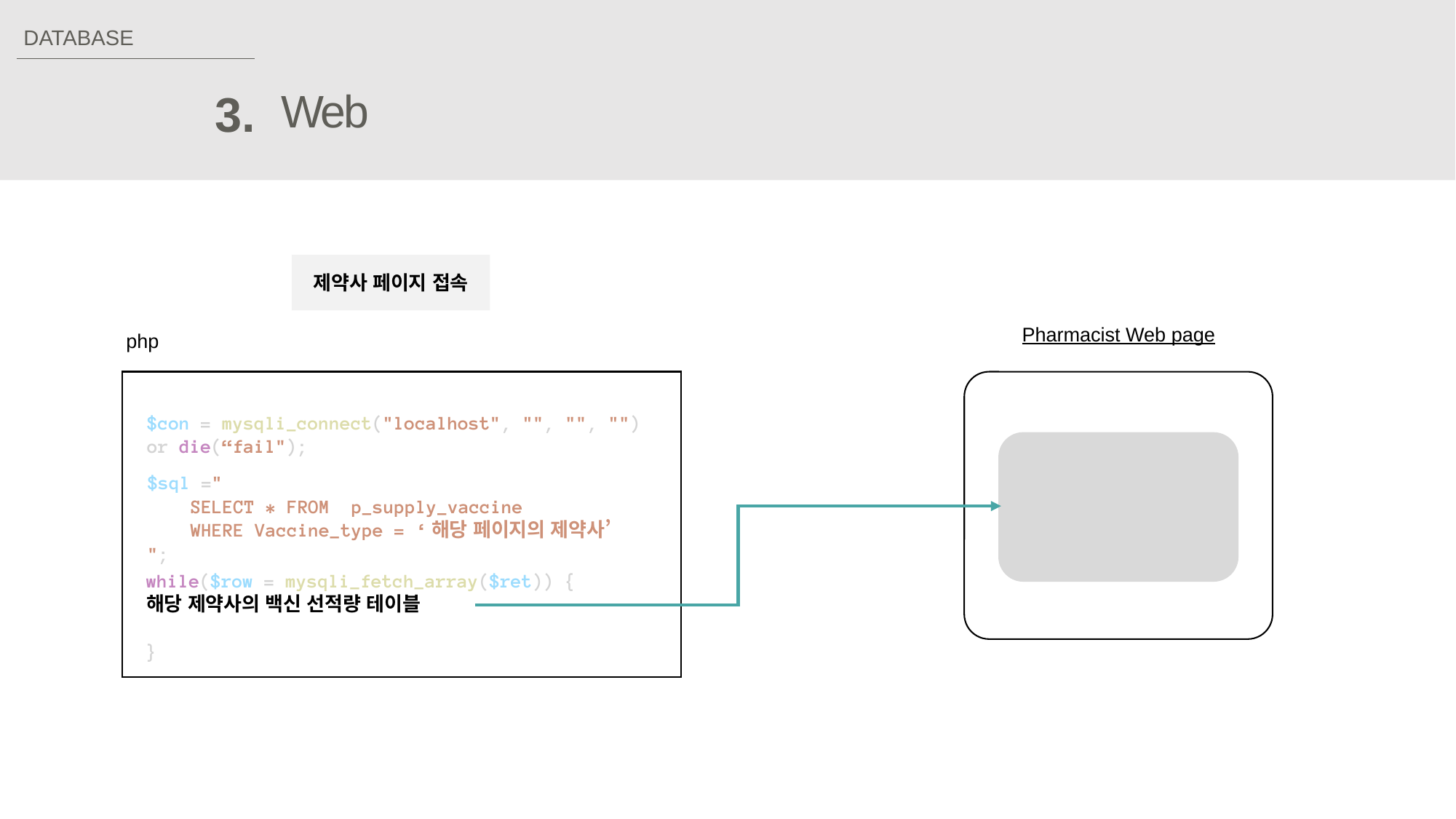

DATABASE
Web
3.
제약사 페이지 접속
Pharmacist Web page
php

 $con = mysqli_connect("localhost", "", "", "")
 or die(“fail");

                $sql ="
                    SELECT * FROM  p_supply_vaccine
                    WHERE Vaccine_type = ‘해당 페이지의 제약사’
                ";
                $sql ="
                    SELECT *FROM  g_confirmed ORDER BY Date DESC
                ";
while($row = mysqli_fetch_array($ret)) {
해당 제약사의 백신 선적량 테이블

}